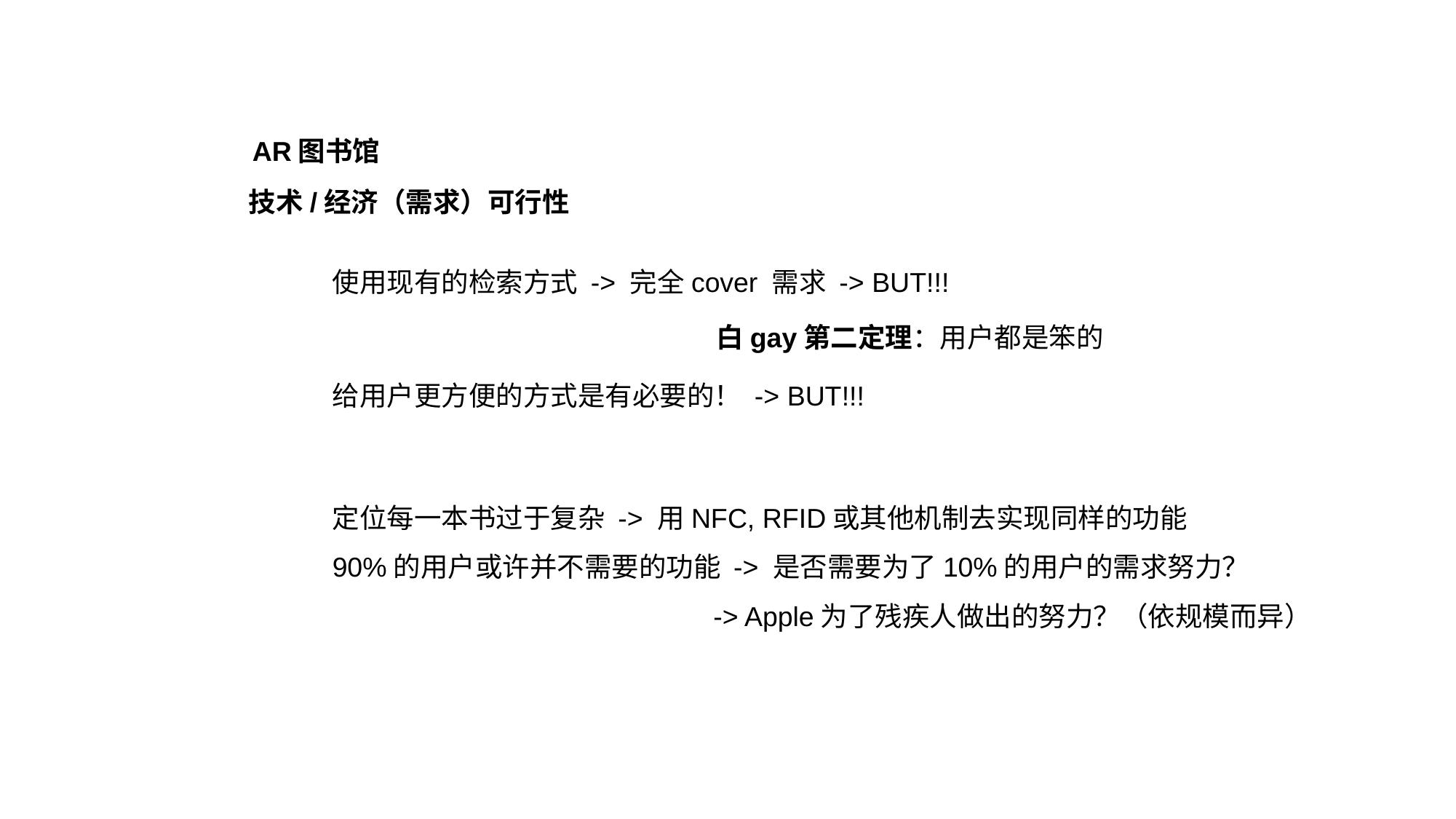

AR图书馆
技术/经济（需求）可行性
使用现有的检索方式 -> 完全cover 需求 -> BUT!!!
白gay第二定理：用户都是笨的
给用户更方便的方式是有必要的！ -> BUT!!!
定位每一本书过于复杂 -> 用NFC, RFID或其他机制去实现同样的功能
90%的用户或许并不需要的功能 -> 是否需要为了10%的用户的需求努力？
			       -> Apple为了残疾人做出的努力？（依规模而异）